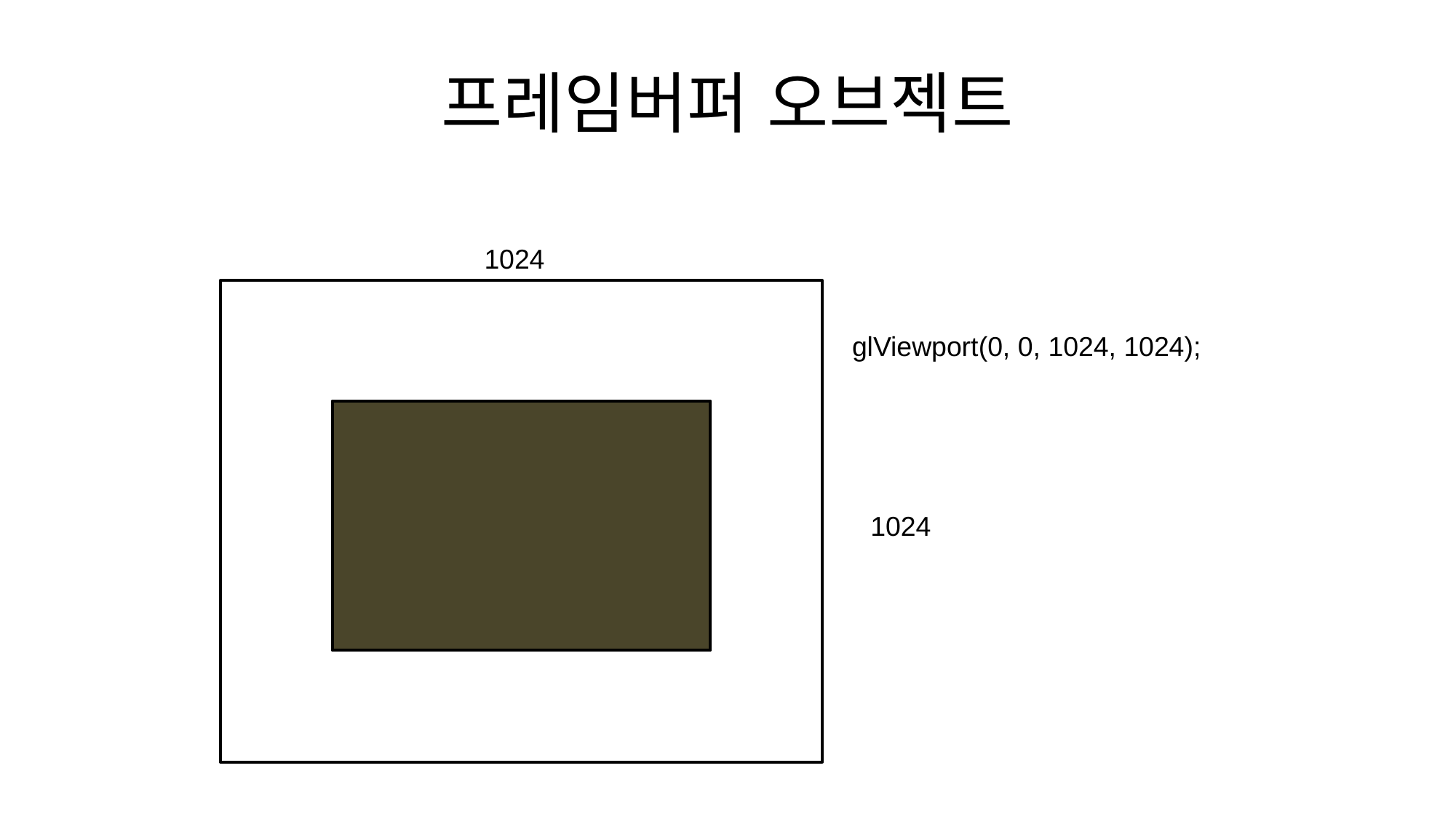

# 프레임버퍼 오브젝트
1024

glViewport(0, 0, 1024, 1024);

1024